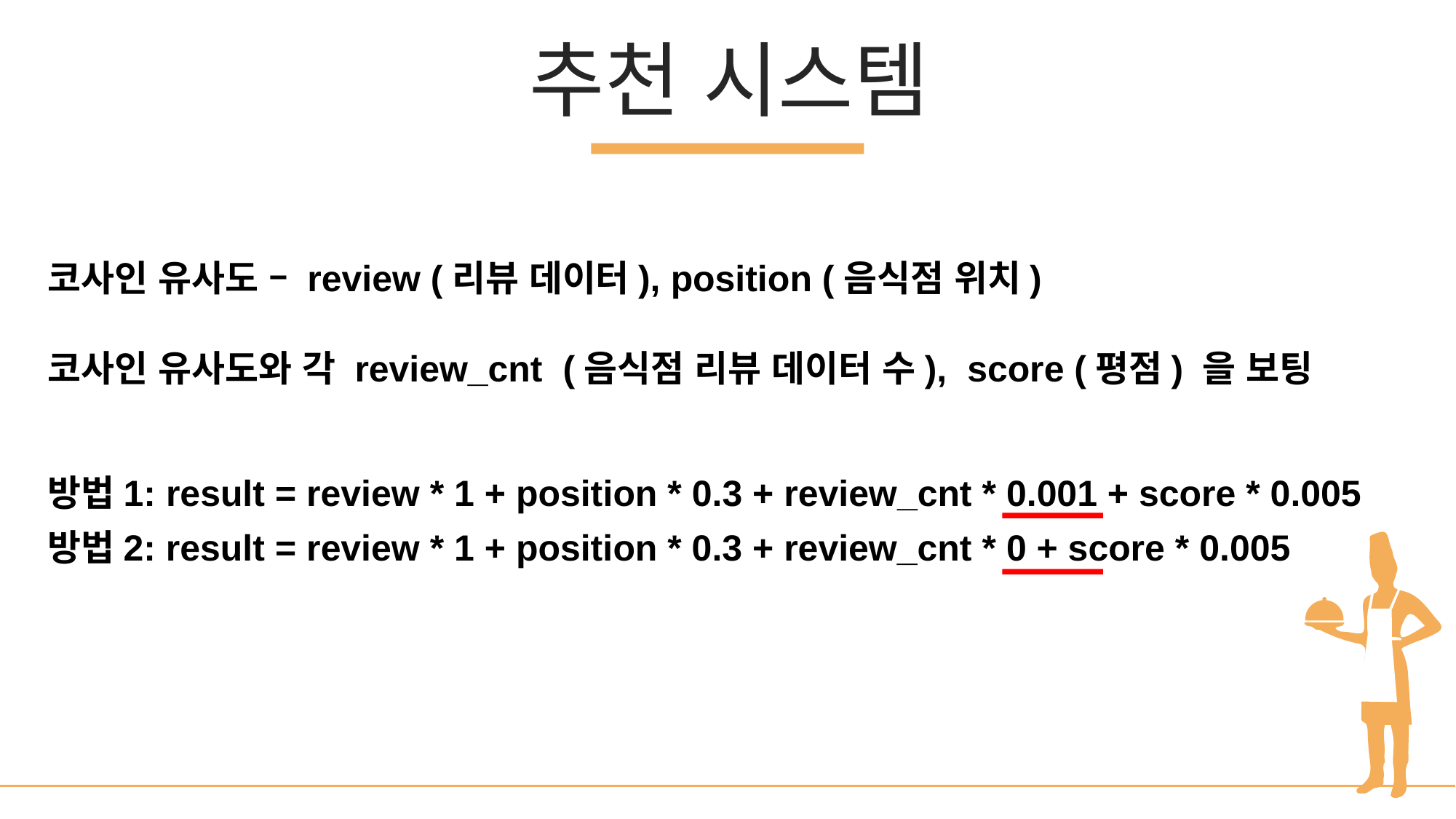

추천 시스템
코사인 유사도 – review (리뷰 데이터), position (음식점 위치)
코사인 유사도와 각 review_cnt  (음식점 리뷰 데이터 수),  score (평점) 을 보팅
방법1: result = review * 1 + position * 0.3 + review_cnt * 0.001 + score * 0.005

방법2: result = review * 1 + position * 0.3 + review_cnt * 0 + score * 0.005